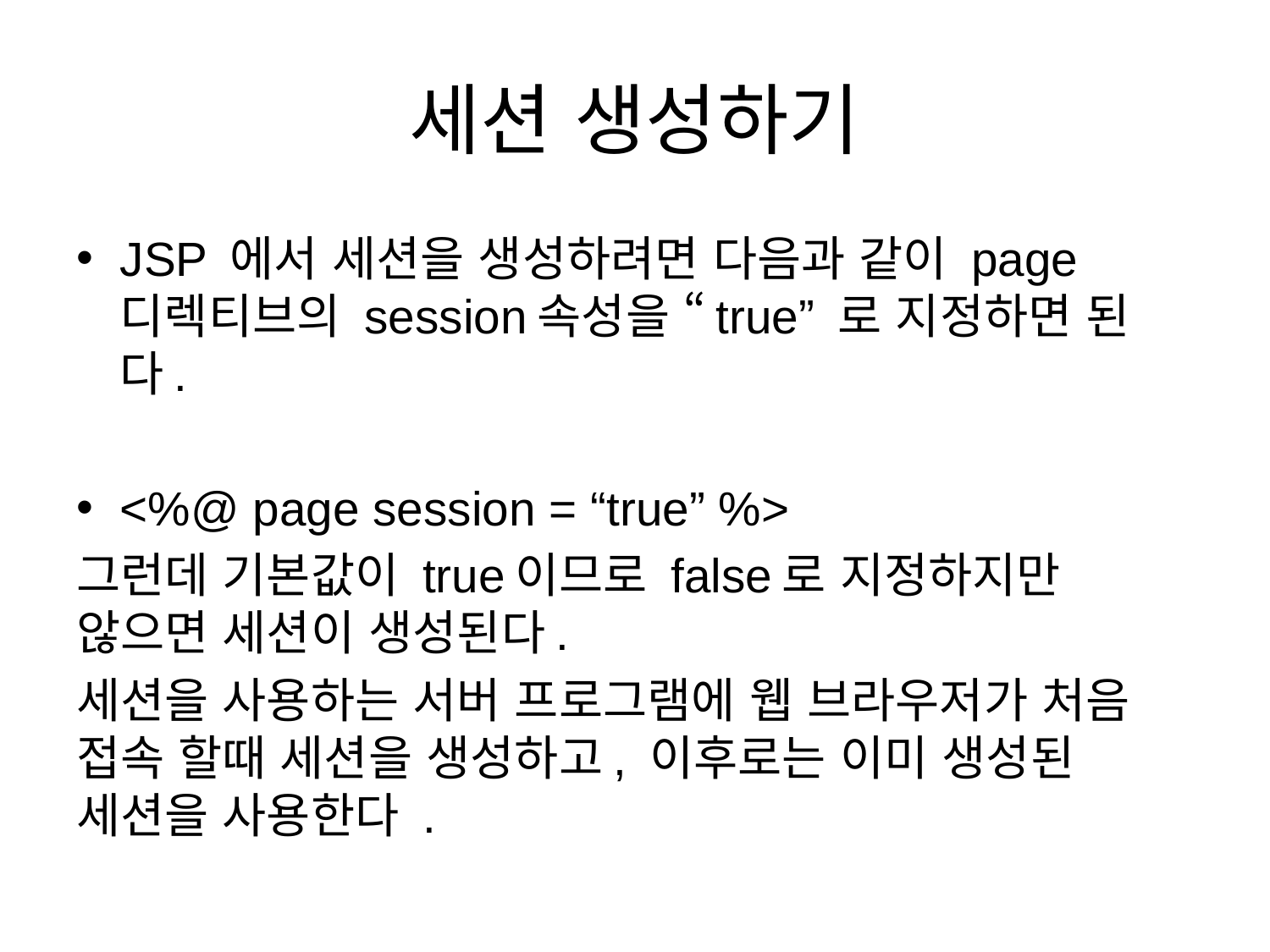

# 세션 생성하기
JSP 에서 세션을 생성하려면 다음과 같이 page디렉티브의 session속성을 “true” 로 지정하면 된다.

<%@ page session = “true” %>
그런데 기본값이 true이므로 false로 지정하지만 않으면 세션이 생성된다.
세션을 사용하는 서버 프로그램에 웹 브라우저가 처음 접속 할때 세션을 생성하고, 이후로는 이미 생성된 세션을 사용한다 .